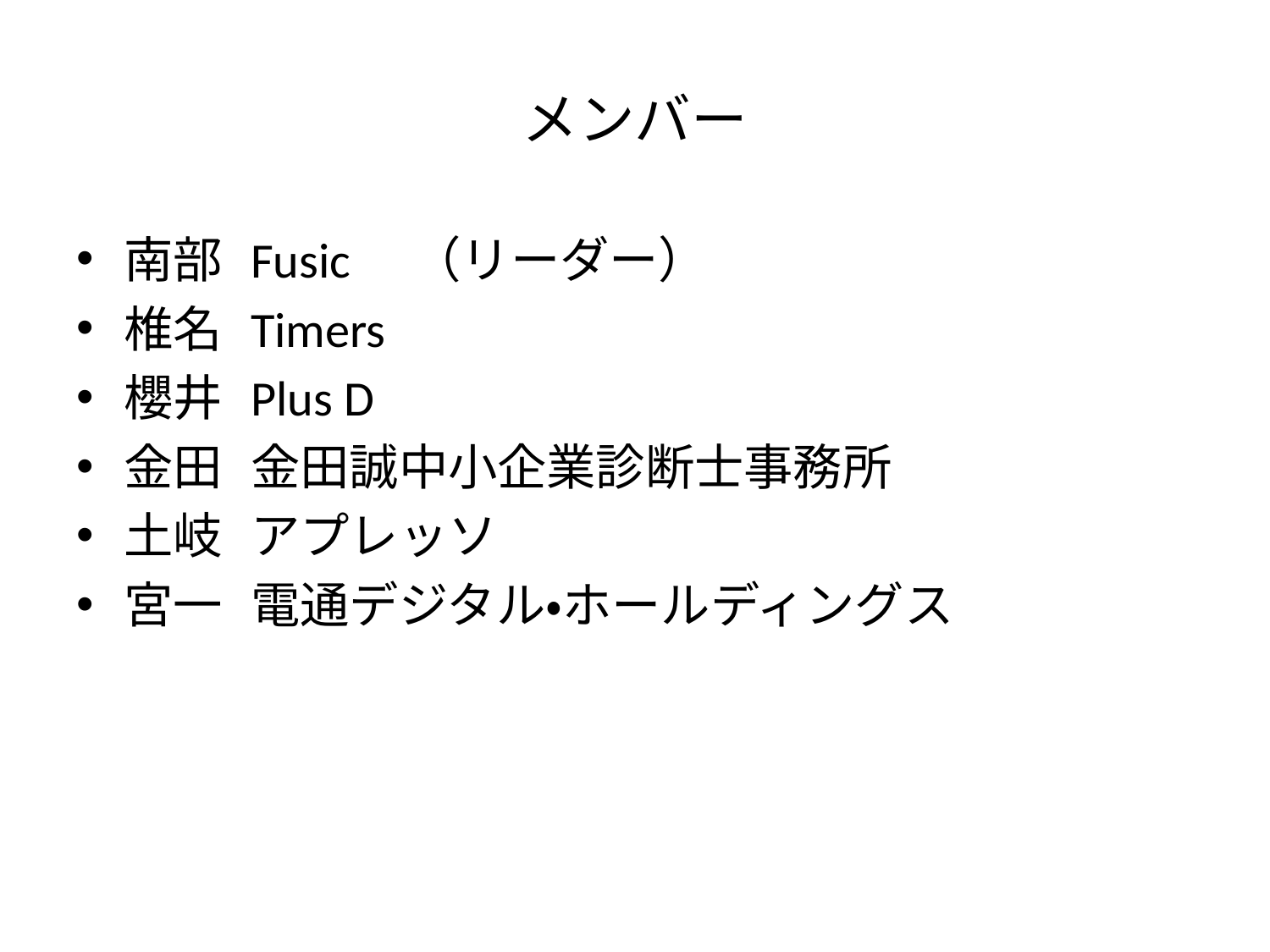

# メンバー
南部	Fusic　（リーダー）
椎名	Timers
櫻井	Plus D
金田	金田誠中小企業診断士事務所
土岐	アプレッソ
宮一	電通デジタル・ホールディングス